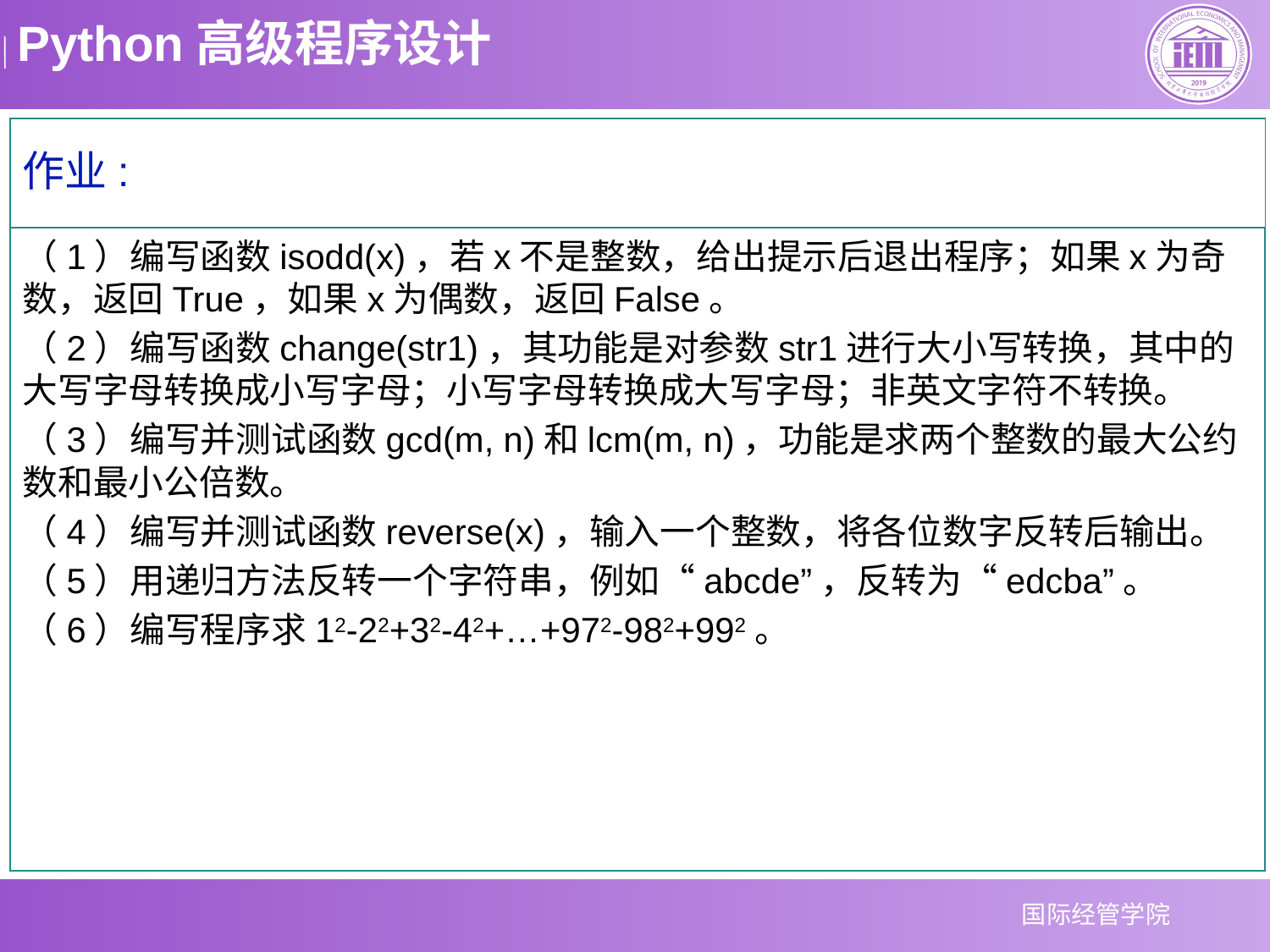

作业:
（1）编写函数isodd(x)，若x不是整数，给出提示后退出程序；如果x为奇数，返回True，如果x为偶数，返回False。
（2）编写函数change(str1)，其功能是对参数str1进行大小写转换，其中的大写字母转换成小写字母；小写字母转换成大写字母；非英文字符不转换。
（3）编写并测试函数gcd(m, n)和lcm(m, n)，功能是求两个整数的最大公约数和最小公倍数。
（4）编写并测试函数reverse(x)，输入一个整数，将各位数字反转后输出。
（5）用递归方法反转一个字符串，例如“abcde”，反转为“edcba”。
（6）编写程序求12-22+32-42+…+972-982+992。